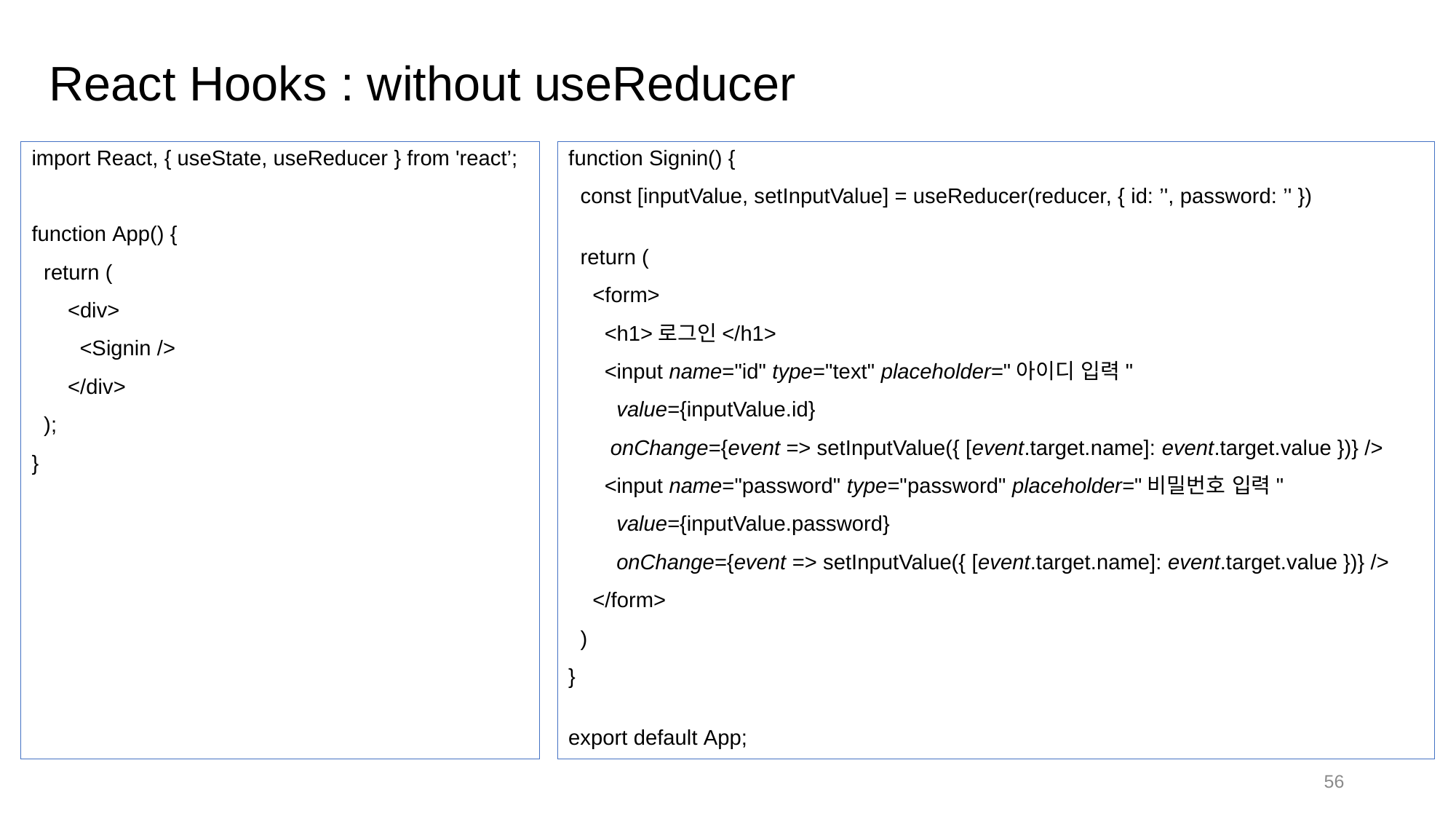

# React Hooks : without useReducer
import React, { useState, useReducer } from 'react’;

function App() {
  return (
      <div>
        <Signin />
      </div>
  );
}

function Signin() {
  const [inputValue, setInputValue] = useReducer(reducer, { id: ’', password: ’' })
  return (
    <form>
      <h1>로그인</h1>
      <input name="id" type="text" placeholder="아이디 입력"
        value={inputValue.id}
       onChange={event => setInputValue({ [event.target.name]: event.target.value })} />
      <input name="password" type="password" placeholder="비밀번호 입력"
        value={inputValue.password}
        onChange={event => setInputValue({ [event.target.name]: event.target.value })} />
    </form>
  )
}
export default App;
56